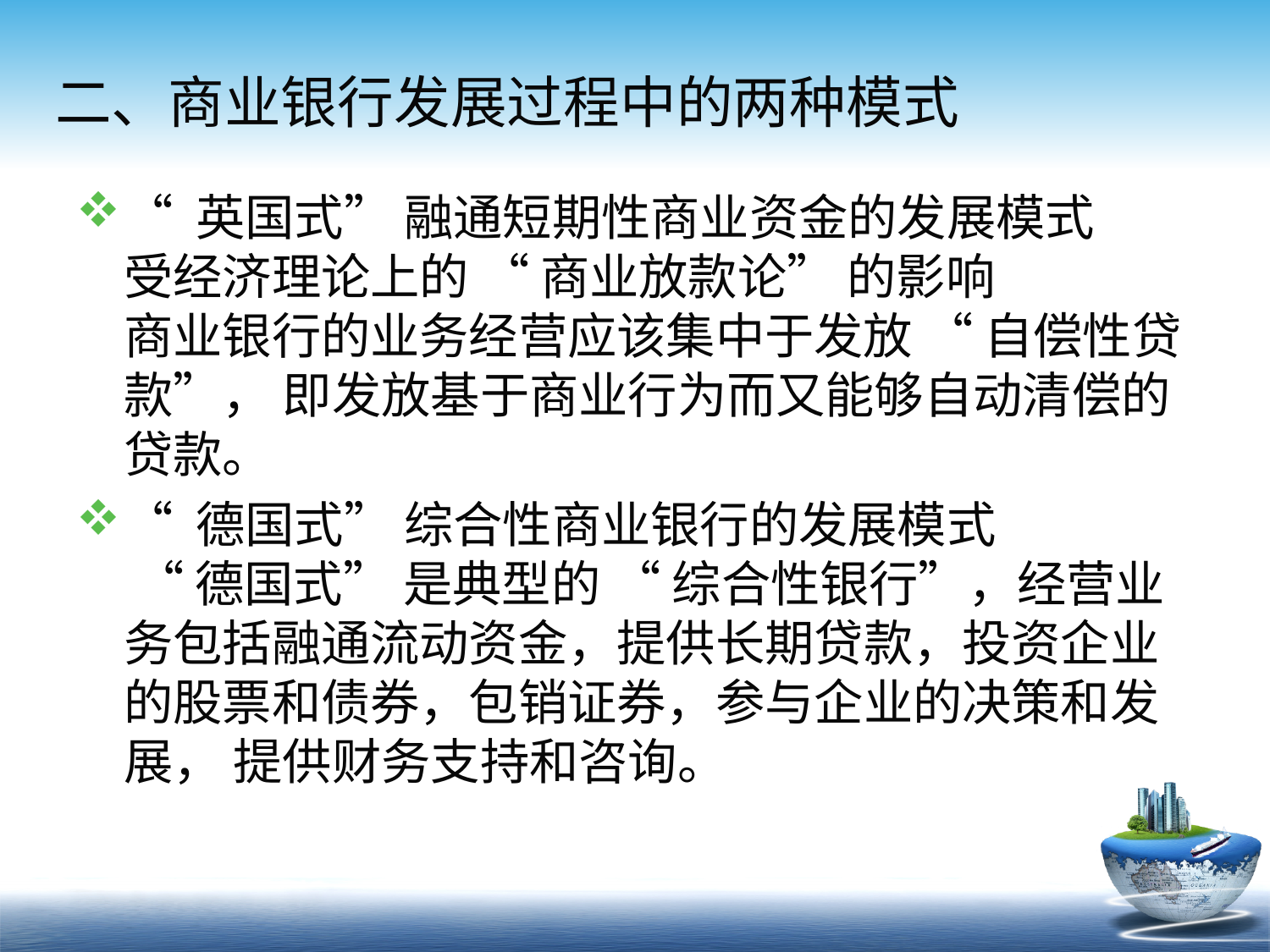

# 二、商业银行发展过程中的两种模式
“ 英国式” 融通短期性商业资金的发展模式
受经济理论上的 “ 商业放款论” 的影响
商业银行的业务经营应该集中于发放 “ 自偿性贷款”， 即发放基于商业行为而又能够自动清偿的贷款。
“ 德国式” 综合性商业银行的发展模式
 “ 德国式” 是典型的 “ 综合性银行”，经营业务包括融通流动资金，提供长期贷款，投资企业的股票和债券，包销证券，参与企业的决策和发展， 提供财务支持和咨询。